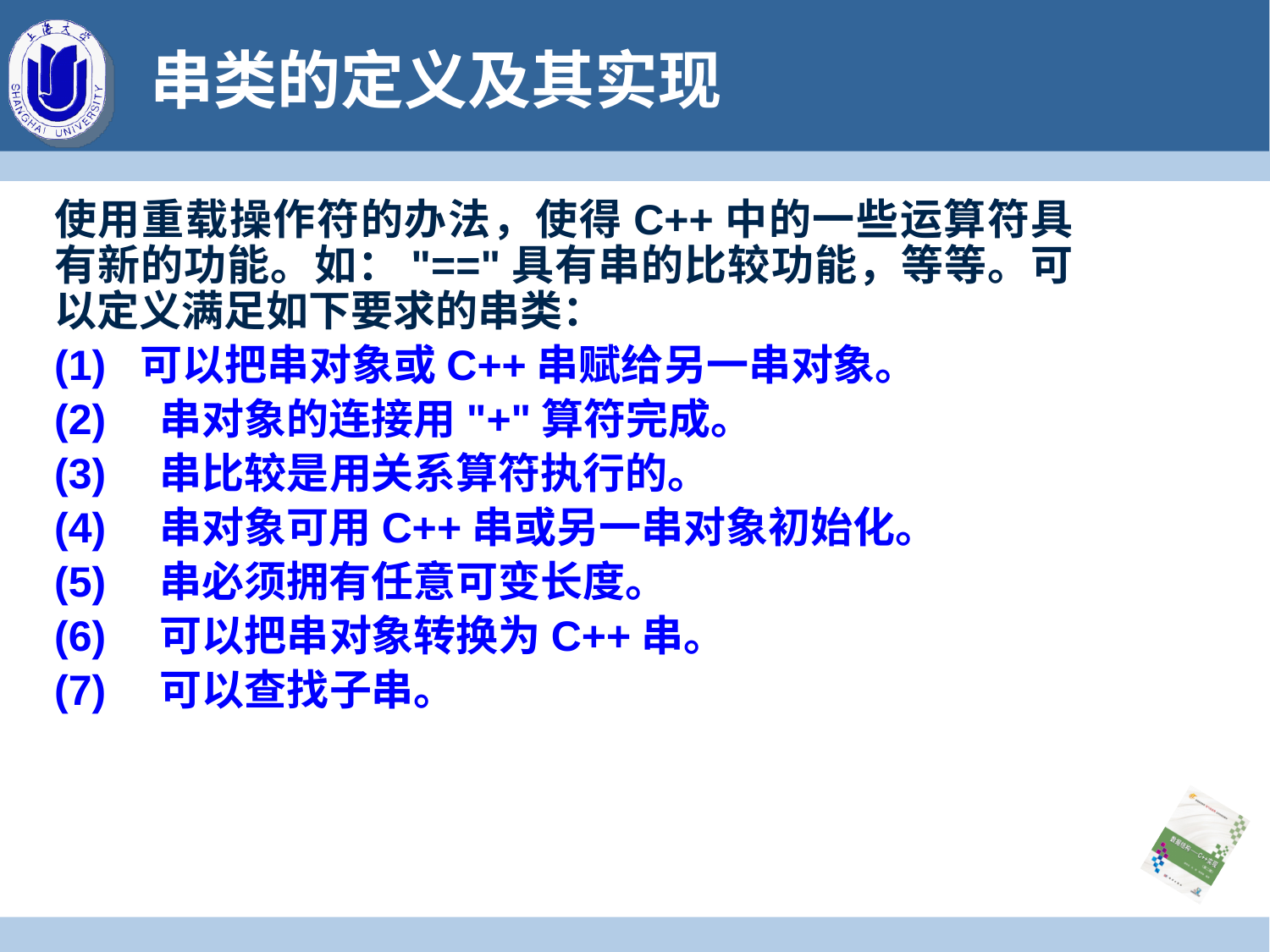

# 串类的定义及其实现
使用重载操作符的办法，使得C++中的一些运算符具有新的功能。如："=="具有串的比较功能，等等。可以定义满足如下要求的串类：
(1)  可以把串对象或C++串赋给另一串对象。
(2)    串对象的连接用"+"算符完成。
(3)    串比较是用关系算符执行的。
(4)    串对象可用C++串或另一串对象初始化。
(5)    串必须拥有任意可变长度。
(6)    可以把串对象转换为C++串。
(7)    可以查找子串。